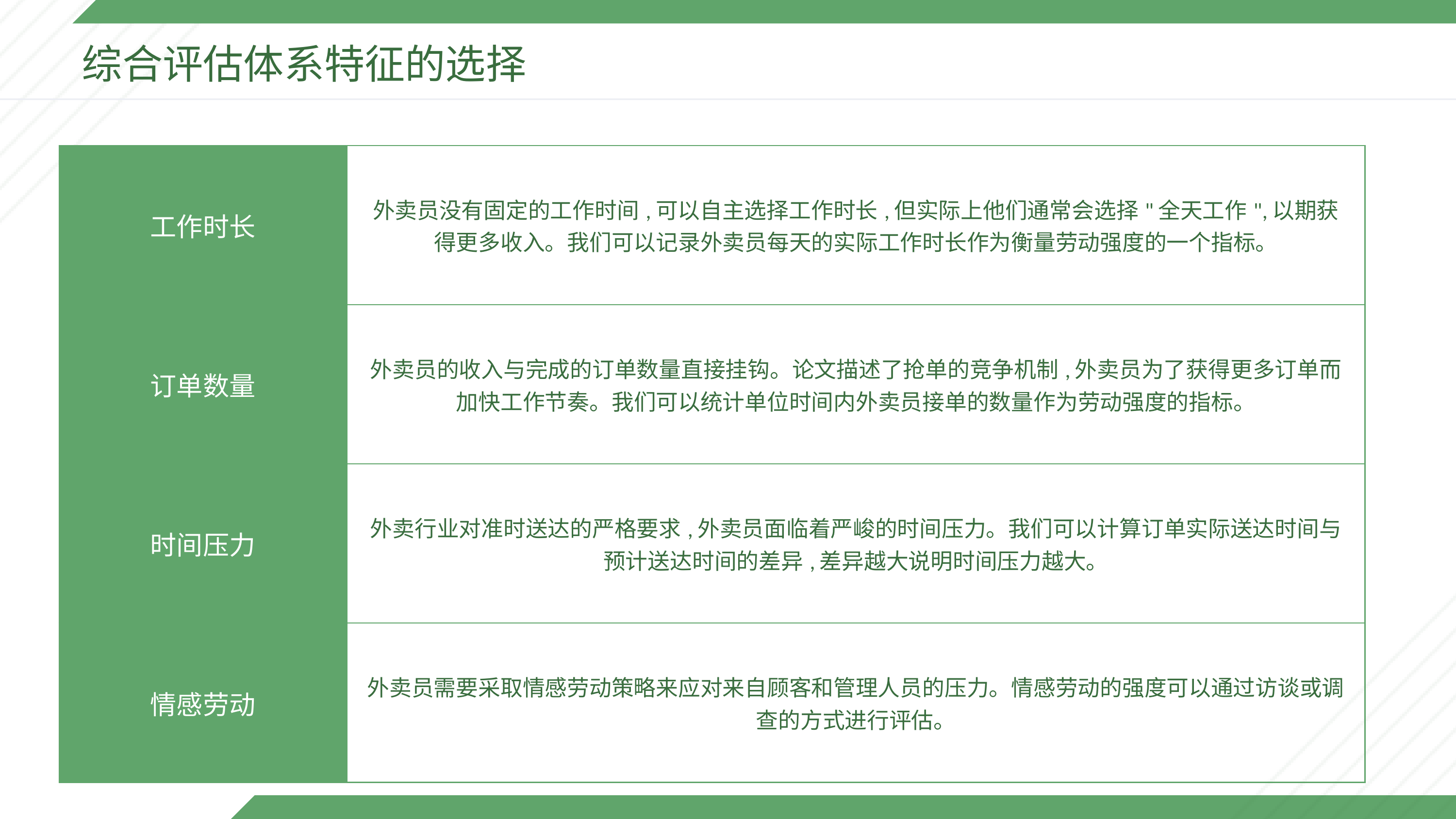

综合评估体系特征的选择

| 工作时长 | 外卖员没有固定的工作时间,可以自主选择工作时长,但实际上他们通常会选择"全天工作",以期获得更多收入。我们可以记录外卖员每天的实际工作时长作为衡量劳动强度的一个指标。 |
| --- | --- |
| 订单数量 | 外卖员的收入与完成的订单数量直接挂钩。论文描述了抢单的竞争机制,外卖员为了获得更多订单而加快工作节奏。我们可以统计单位时间内外卖员接单的数量作为劳动强度的指标。 |
| 时间压力 | 外卖行业对准时送达的严格要求,外卖员面临着严峻的时间压力。我们可以计算订单实际送达时间与预计送达时间的差异,差异越大说明时间压力越大。 |
| 情感劳动 | 外卖员需要采取情感劳动策略来应对来自顾客和管理人员的压力。情感劳动的强度可以通过访谈或调查的方式进行评估。 |
行业规模与产值分析
演示文稿是实用的工具，如果您想在演示文稿中展现内容，可以选择多种方式。您可以在讲座中包含团队照片，产品说明或目标。